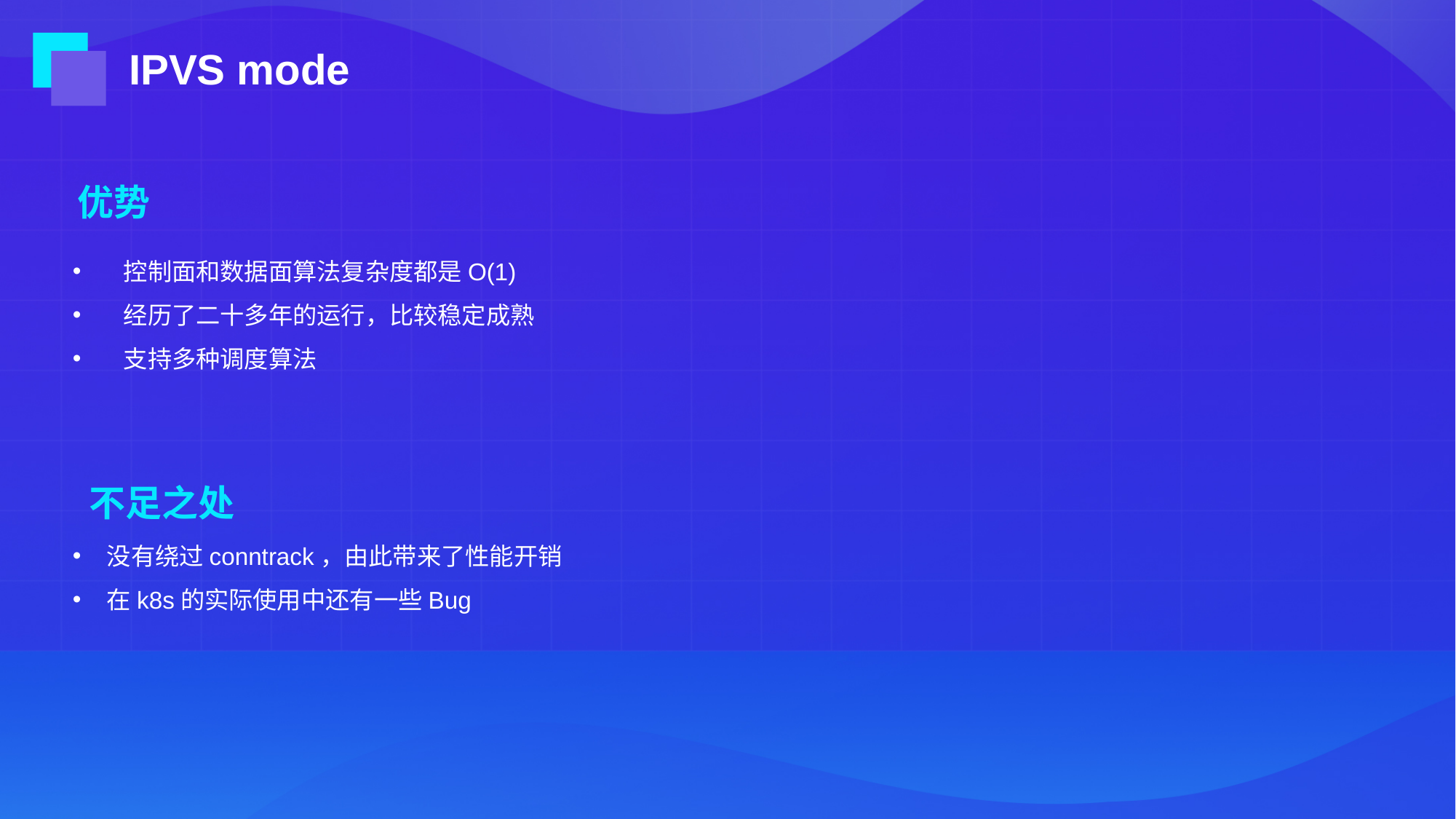

IPVS mode

优势
  控制面和数据面算法复杂度都是O(1)
  经历了二十多年的运行，比较稳定成熟
  支持多种调度算法
不足之处
没有绕过conntrack，由此带来了性能开销
在k8s的实际使用中还有一些Bug